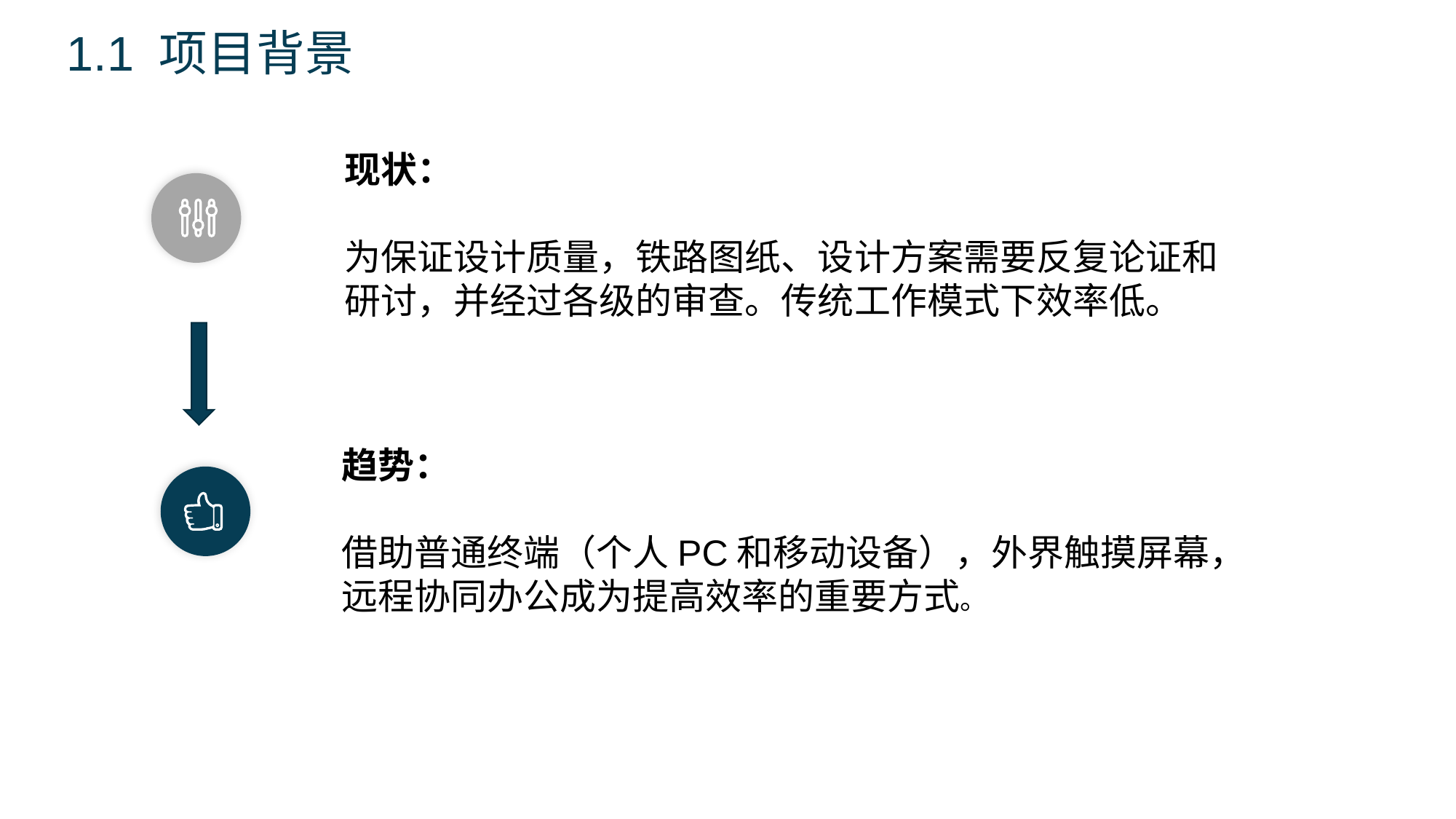

1.1 项目背景
现状：

为保证设计质量，铁路图纸、设计方案需要反复论证和研讨，并经过各级的审查。传统工作模式下效率低。

趋势：

借助普通终端（个人PC和移动设备），外界触摸屏幕，远程协同办公成为提高效率的重要方式。